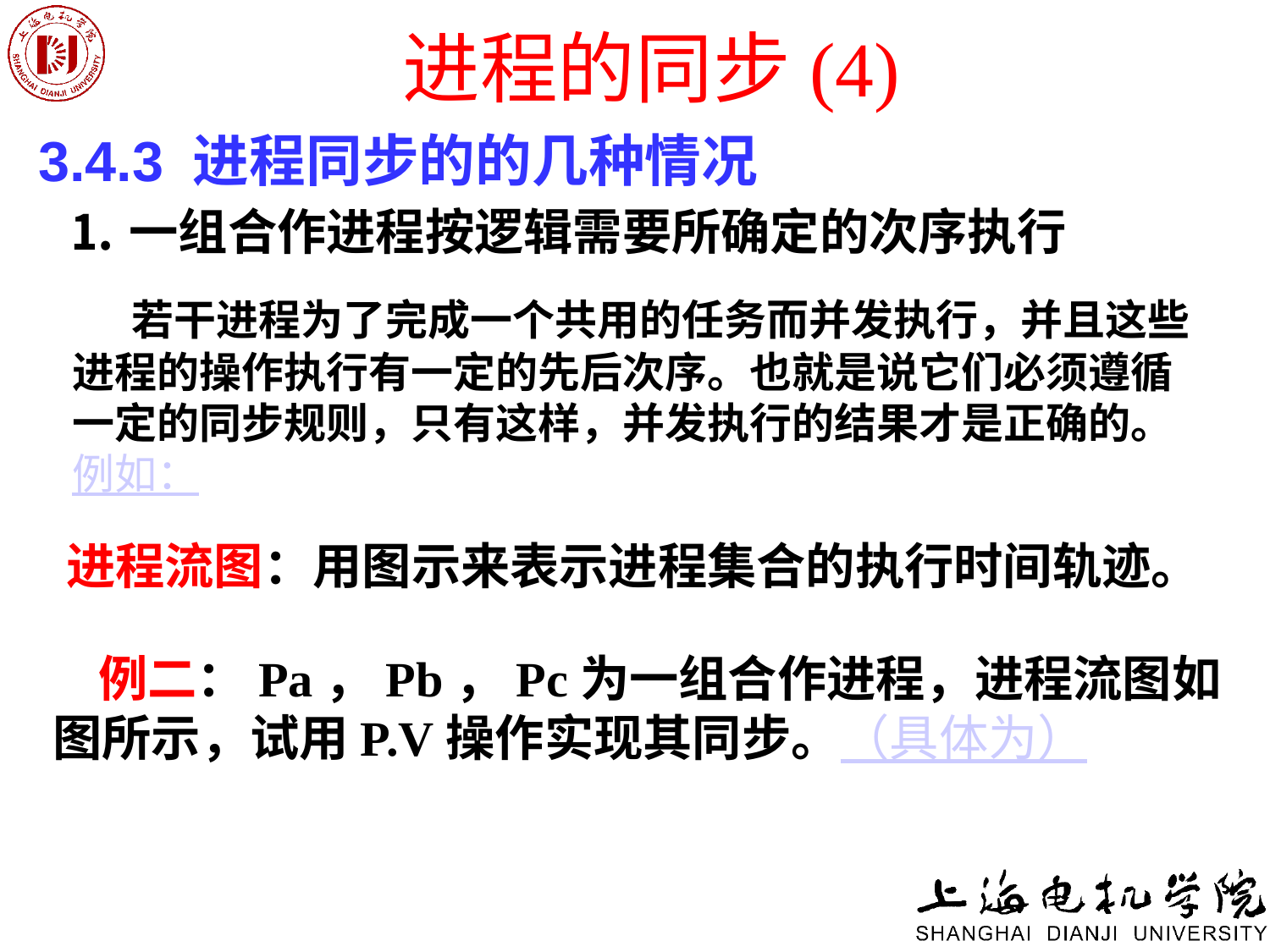

# 进程的同步(4)
3.4.3 进程同步的的几种情况
⒈一组合作进程按逻辑需要所确定的次序执行
  若干进程为了完成一个共用的任务而并发执行，并且这些进程的操作执行有一定的先后次序。也就是说它们必须遵循一定的同步规则，只有这样，并发执行的结果才是正确的。例如：
进程流图：用图示来表示进程集合的执行时间轨迹。
   例二：Pa，Pb，Pc为一组合作进程，进程流图如图所示，试用P.V操作实现其同步。（具体为）